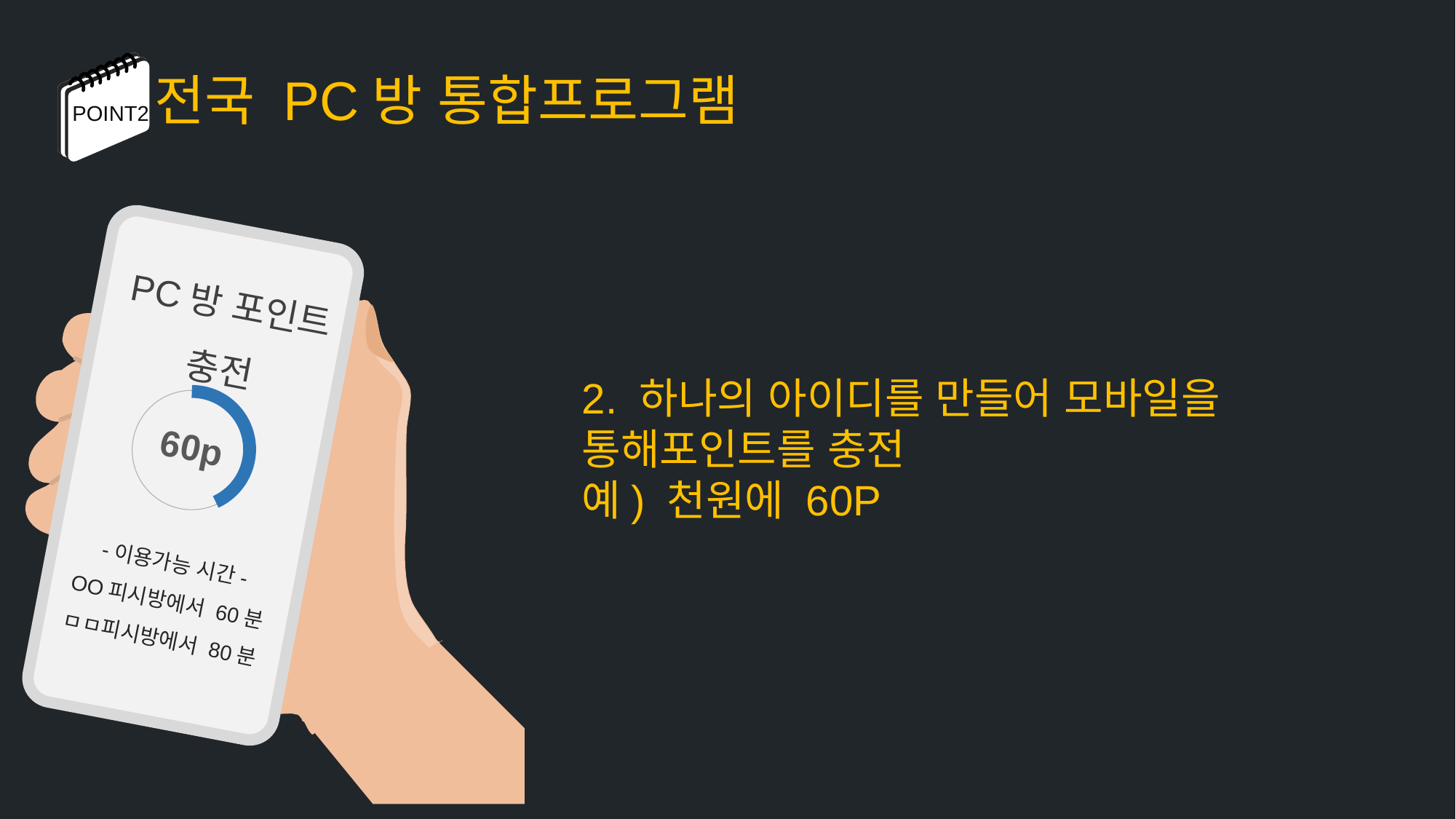

전국 PC방 통합프로그램

POINT2

PC방 포인트
충전
2. 하나의 아이디를 만들어 모바일을 통해포인트를 충전
예) 천원에 60P

60p
-이용가능 시간-
OO피시방에서 60분
ㅁㅁ피시방에서 80분
▲기타